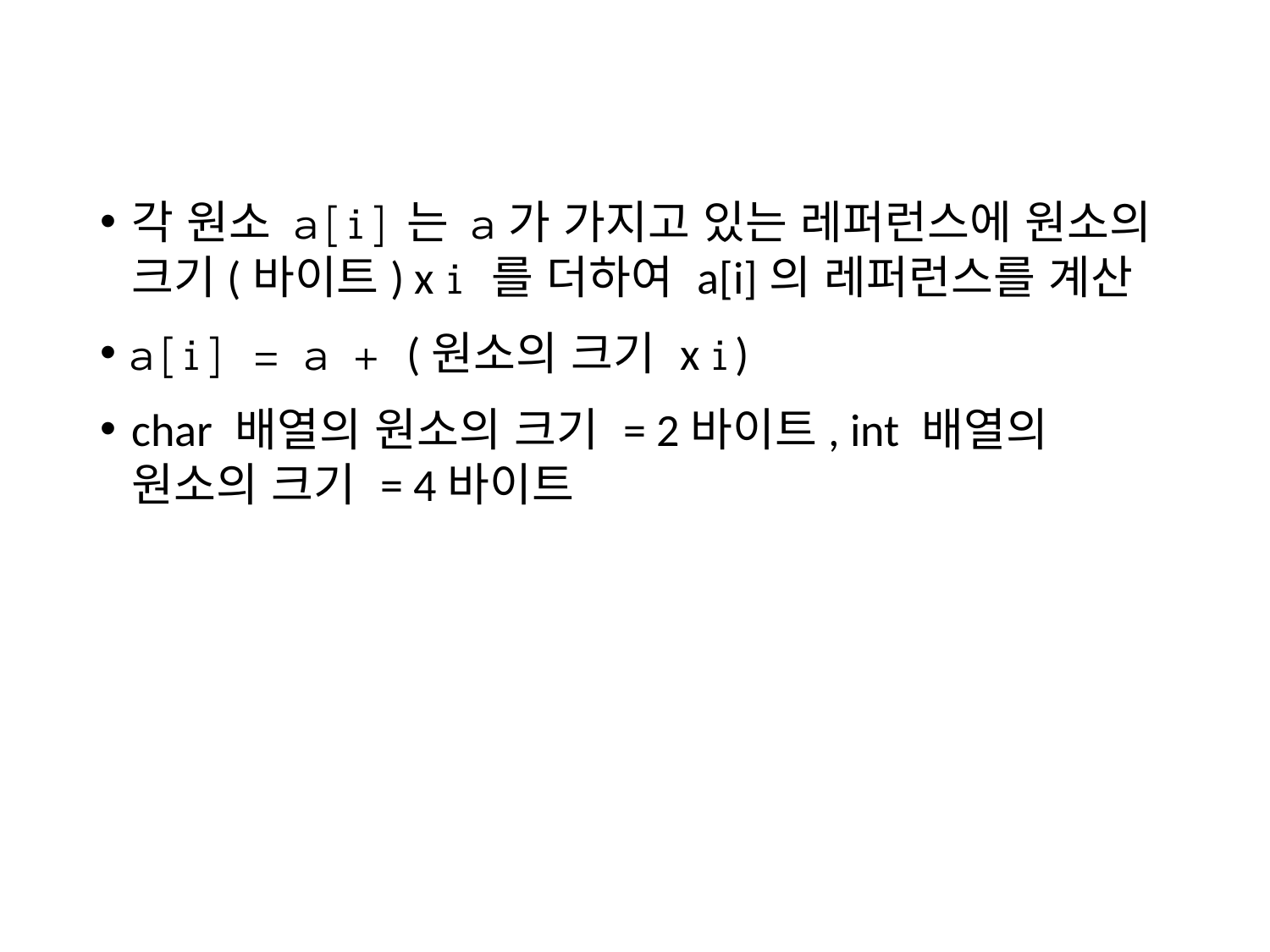

각 원소 a[i]는 a가 가지고 있는 레퍼런스에 원소의 크기(바이트) x i 를 더하여 a[i]의 레퍼런스를 계산
a[i] = a + (원소의 크기 x i)
char 배열의 원소의 크기 = 2바이트, int 배열의 원소의 크기 = 4바이트